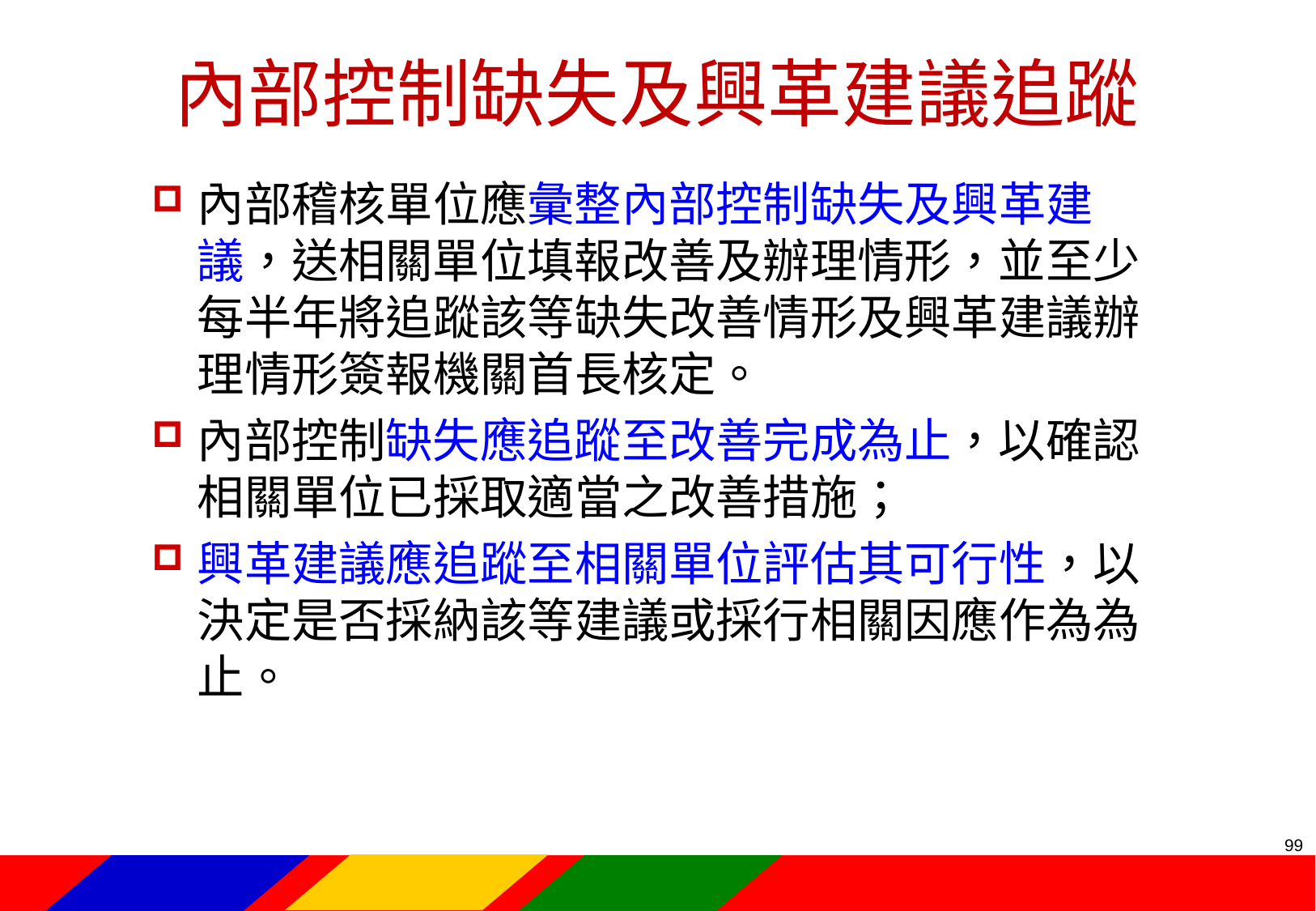

# 內部控制缺失及興革建議追蹤
內部稽核單位應彙整內部控制缺失及興革建議，送相關單位填報改善及辦理情形，並至少每半年將追蹤該等缺失改善情形及興革建議辦理情形簽報機關首長核定。
內部控制缺失應追蹤至改善完成為止，以確認相關單位已採取適當之改善措施；
興革建議應追蹤至相關單位評估其可行性，以決定是否採納該等建議或採行相關因應作為為止。
99